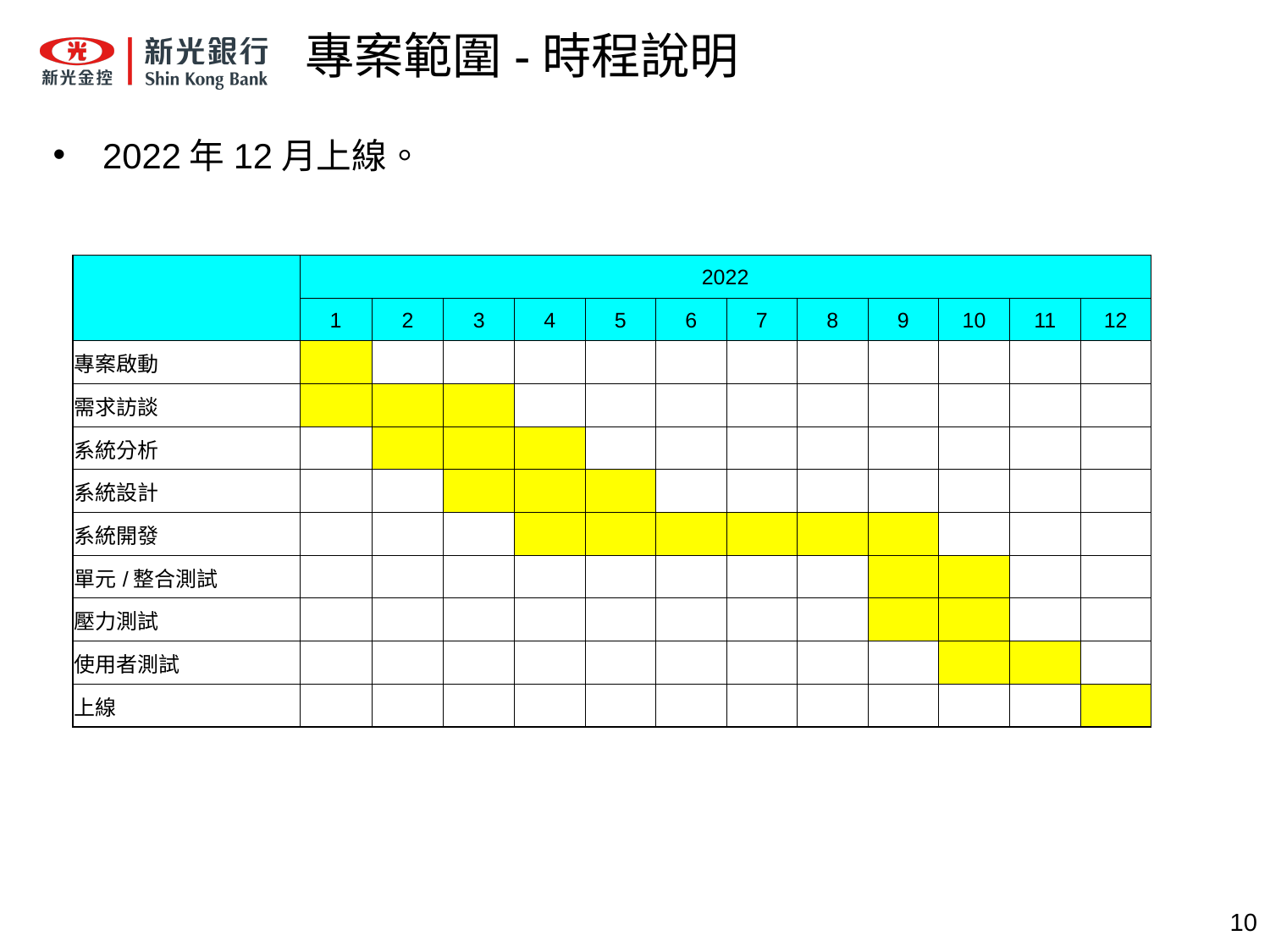

# 專案範圍-時程說明
2022年12月上線。

|  | 2022 |  |  |  |  |  |  |  |  |  |  |  |
| --- | --- | --- | --- | --- | --- | --- | --- | --- | --- | --- | --- | --- |
|  | 1 | 2 | 3 | 4 | 5 | 6 | 7 | 8 | 9 | 10 | 11 | 12 |
| 專案啟動 |  |  |  |  |  |  |  |  |  |  |  |  |
| 需求訪談 |  |  |  |  |  |  |  |  |  |  |  |  |
| 系統分析 |  |  |  |  |  |  |  |  |  |  |  |  |
| 系統設計 |  |  |  |  |  |  |  |  |  |  |  |  |
| 系統開發 |  |  |  |  |  |  |  |  |  |  |  |  |
| 單元/整合測試 |  |  |  |  |  |  |  |  |  |  |  |  |
| 壓力測試 |  |  |  |  |  |  |  |  |  |  |  |  |
| 使用者測試 |  |  |  |  |  |  |  |  |  |  |  |  |
| 上線 |  |  |  |  |  |  |  |  |  |  |  |  |